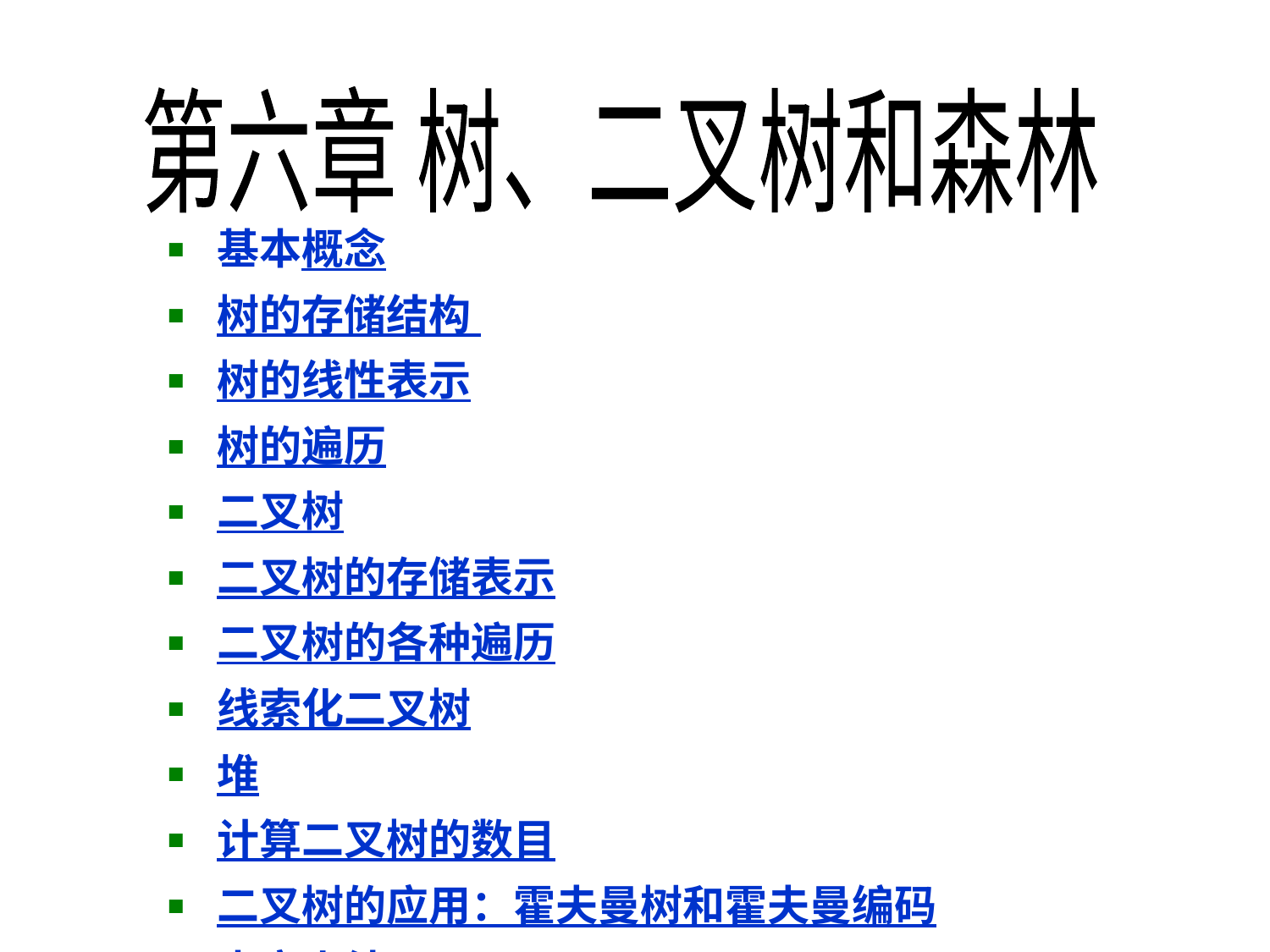

第六章 树、二叉树和森林
 基本概念
 树的存储结构
 树的线性表示
 树的遍历
 二叉树
 二叉树的存储表示
 二叉树的各种遍历
 线索化二叉树
 堆
 计算二叉树的数目
 二叉树的应用：霍夫曼树和霍夫曼编码
 本章小结